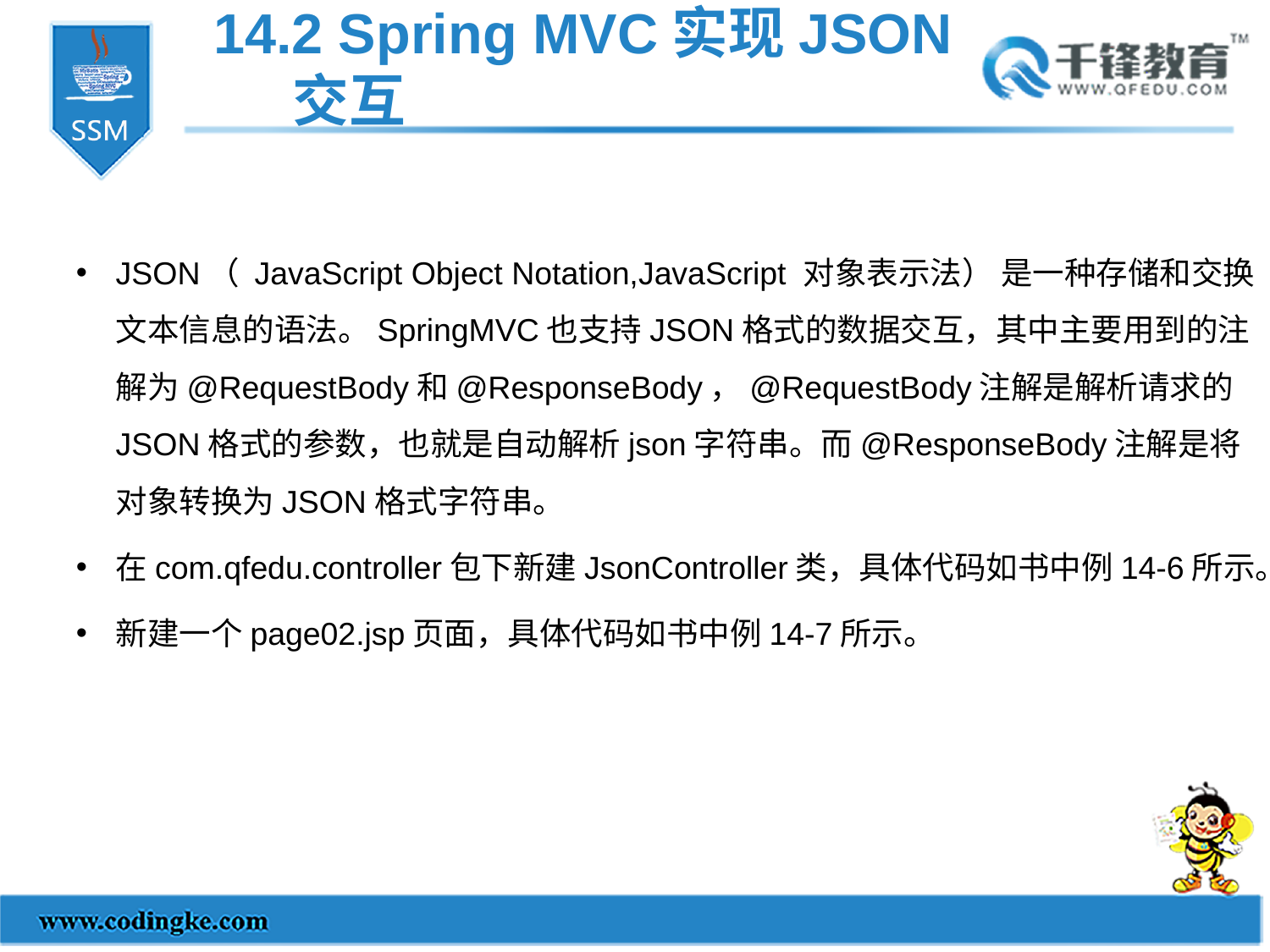

14.2 Spring MVC实现JSON交互
JSON（ JavaScript Object Notation,JavaScript 对象表示法） 是一种存储和交换文本信息的语法。SpringMVC也支持JSON格式的数据交互，其中主要用到的注解为@RequestBody和@ResponseBody，@RequestBody注解是解析请求的JSON格式的参数，也就是自动解析json字符串。而@ResponseBody注解是将对象转换为JSON格式字符串。
在com.qfedu.controller包下新建JsonController类，具体代码如书中例14-6所示。
新建一个page02.jsp页面，具体代码如书中例14-7所示。